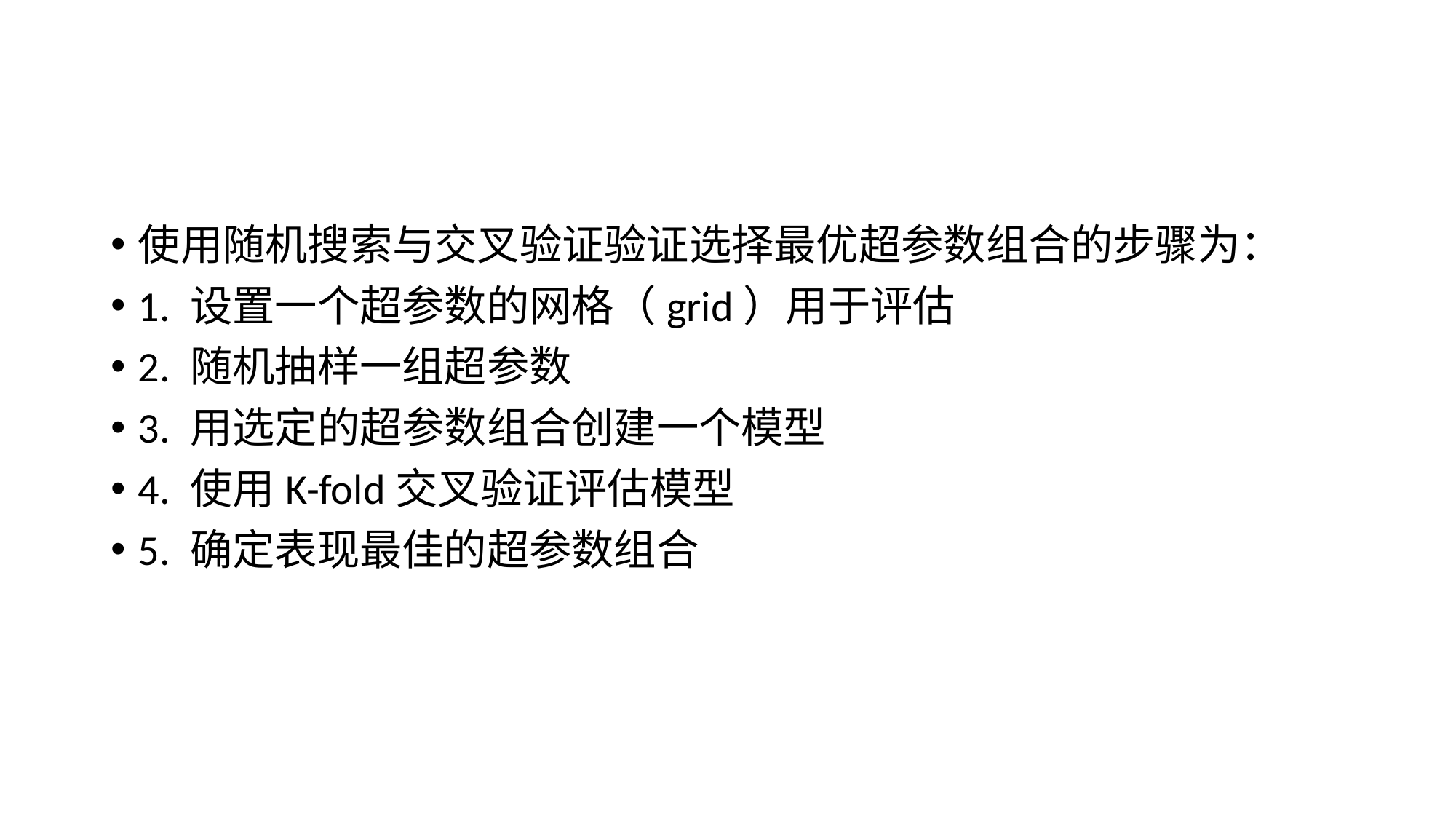

#
使用随机搜索与交叉验证验证选择最优超参数组合的步骤为：
1. 设置一个超参数的网格（grid）用于评估
2. 随机抽样一组超参数
3. 用选定的超参数组合创建一个模型
4. 使用K-fold交叉验证评估模型
5. 确定表现最佳的超参数组合